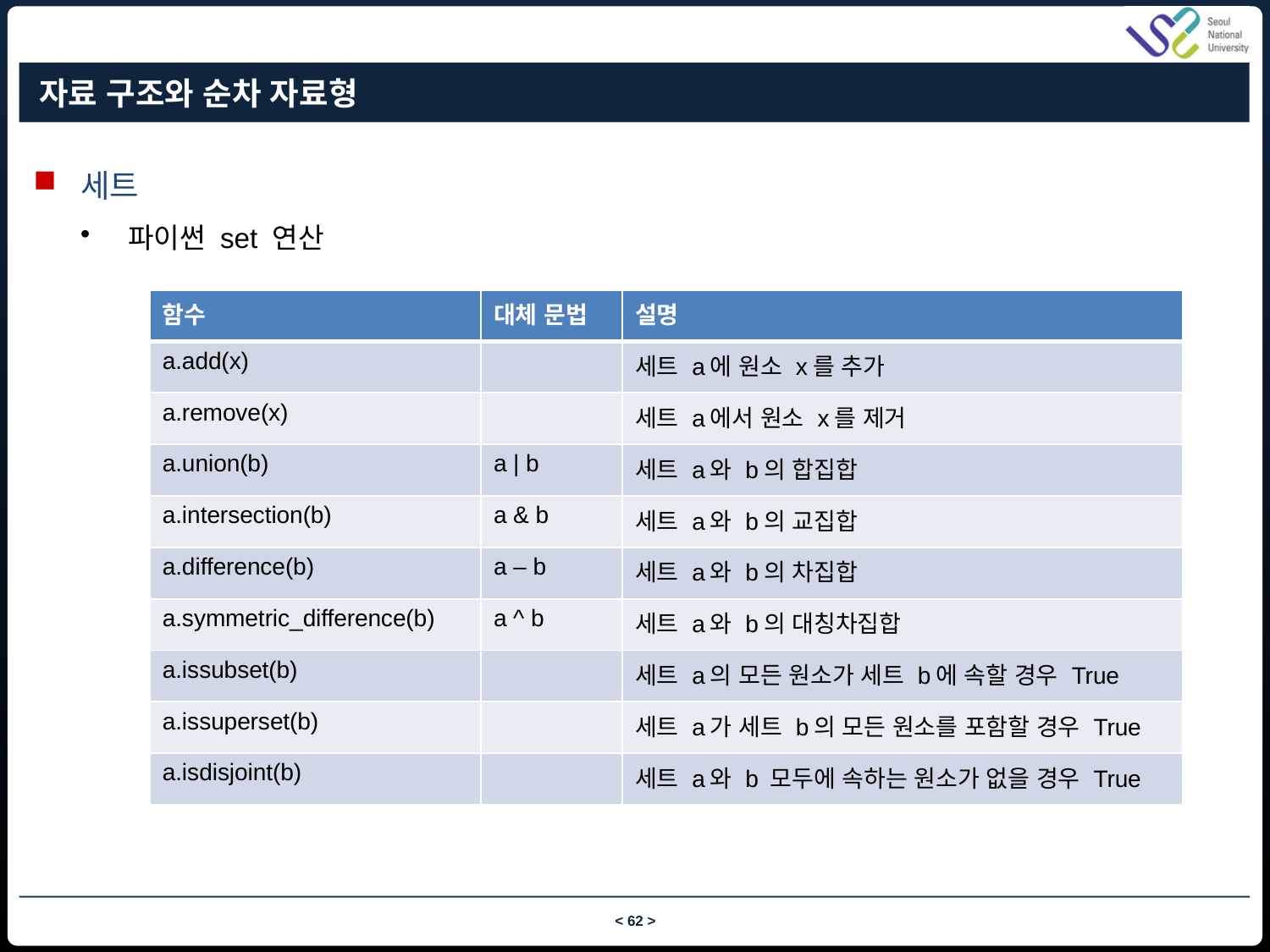

# 자료 구조와 순차 자료형
세트
파이썬 set 연산

| 함수 | 대체 문법 | 설명 |
| --- | --- | --- |
| a.add(x) |  | 세트 a에 원소 x를 추가 |
| a.remove(x) |  | 세트 a에서 원소 x를 제거 |
| a.union(b) | a | b | 세트 a와 b의 합집합 |
| a.intersection(b) | a & b | 세트 a와 b의 교집합 |
| a.difference(b) | a – b | 세트 a와 b의 차집합 |
| a.symmetric\_difference(b) | a ^ b | 세트 a와 b의 대칭차집합 |
| a.issubset(b) |  | 세트 a의 모든 원소가 세트 b에 속할 경우 True |
| a.issuperset(b) |  | 세트 a가 세트 b의 모든 원소를 포함할 경우 True |
| a.isdisjoint(b) |  | 세트 a와 b 모두에 속하는 원소가 없을 경우 True |